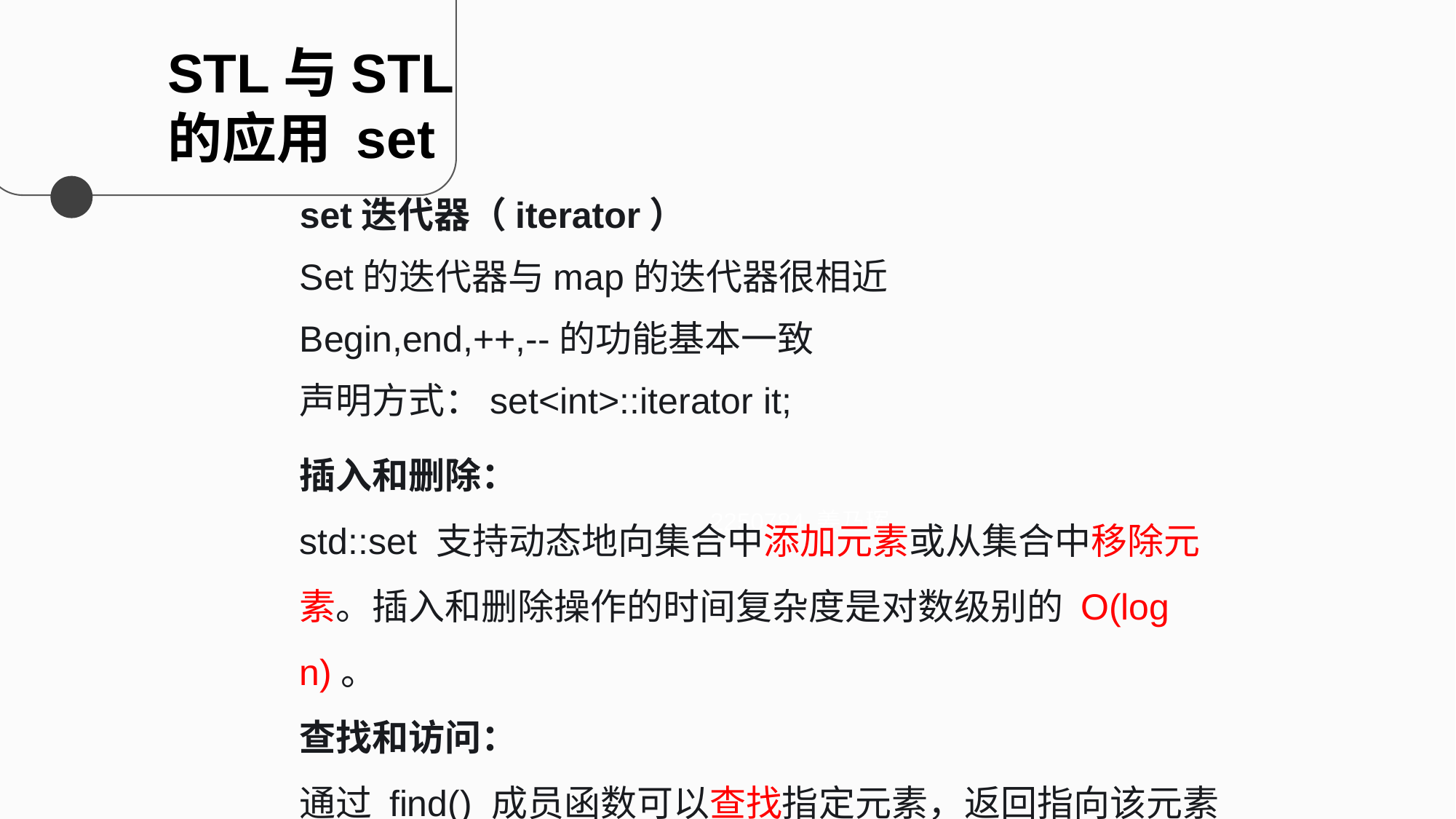

STL与STL
的应用 set

set迭代器（iterator）
Set的迭代器与map的迭代器很相近
Begin,end,++,--的功能基本一致
声明方式：set<int>::iterator it;
插入和删除：
std::set 支持动态地向集合中添加元素或从集合中移除元素。插入和删除操作的时间复杂度是对数级别的 O(log n)。
查找和访问：
通过 find() 成员函数可以查找指定元素，返回指向该元素的迭代器。

2250784 姜乃珲